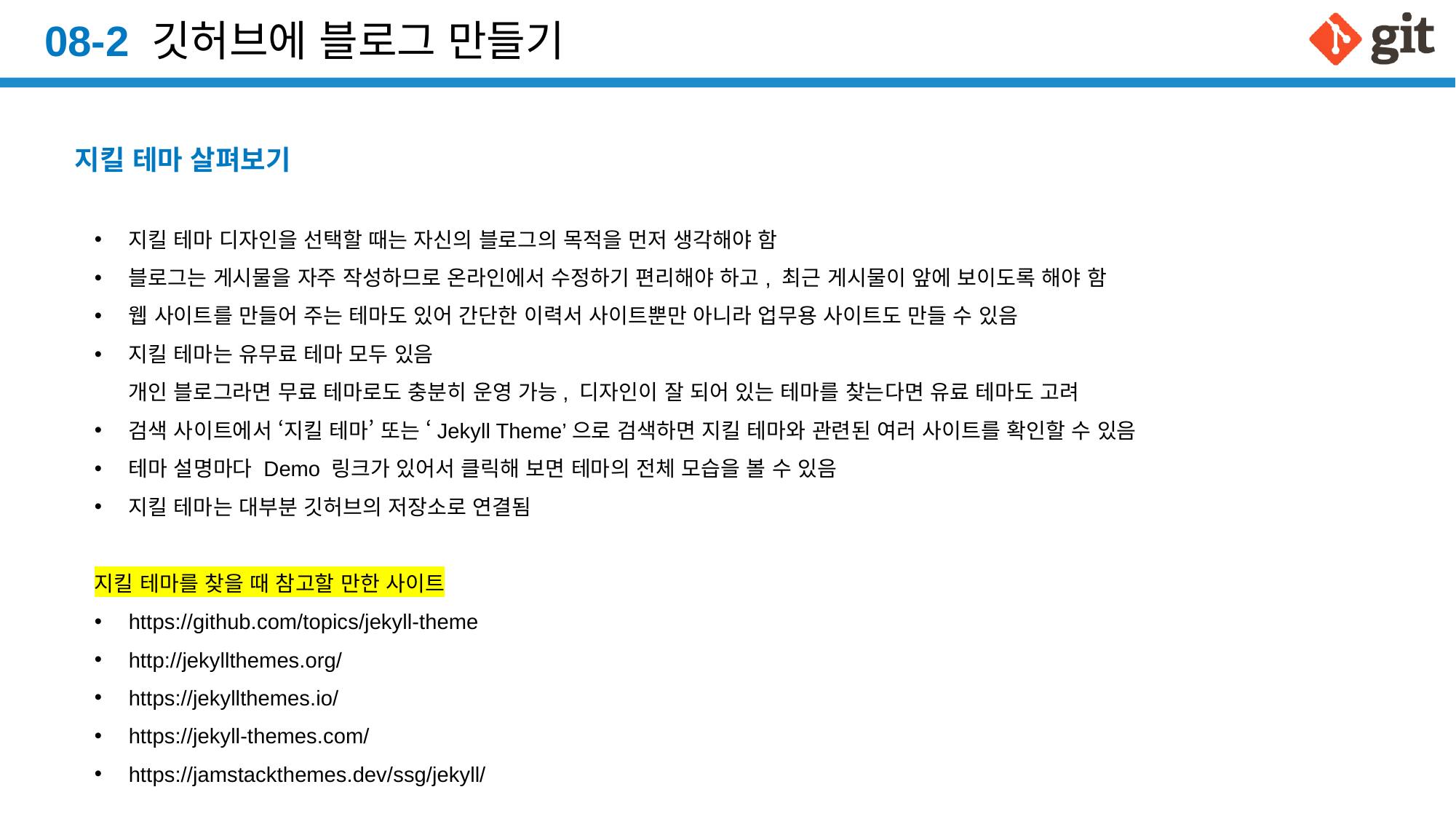

# 08-2 깃허브에 블로그 만들기
지킬 테마 살펴보기
지킬 테마 디자인을 선택할 때는 자신의 블로그의 목적을 먼저 생각해야 함
블로그는 게시물을 자주 작성하므로 온라인에서 수정하기 편리해야 하고, 최근 게시물이 앞에 보이도록 해야 함
웹 사이트를 만들어 주는 테마도 있어 간단한 이력서 사이트뿐만 아니라 업무용 사이트도 만들 수 있음
지킬 테마는 유무료 테마 모두 있음
개인 블로그라면 무료 테마로도 충분히 운영 가능, 디자인이 잘 되어 있는 테마를 찾는다면 유료 테마도 고려
검색 사이트에서 ‘지킬 테마’ 또는 ‘Jekyll Theme’으로 검색하면 지킬 테마와 관련된 여러 사이트를 확인할 수 있음
테마 설명마다 Demo 링크가 있어서 클릭해 보면 테마의 전체 모습을 볼 수 있음
지킬 테마는 대부분 깃허브의 저장소로 연결됨
지킬 테마를 찾을 때 참고할 만한 사이트
https://github.com/topics/jekyll-theme
http://jekyllthemes.org/
https://jekyllthemes.io/
https://jekyll-themes.com/
https://jamstackthemes.dev/ssg/jekyll/